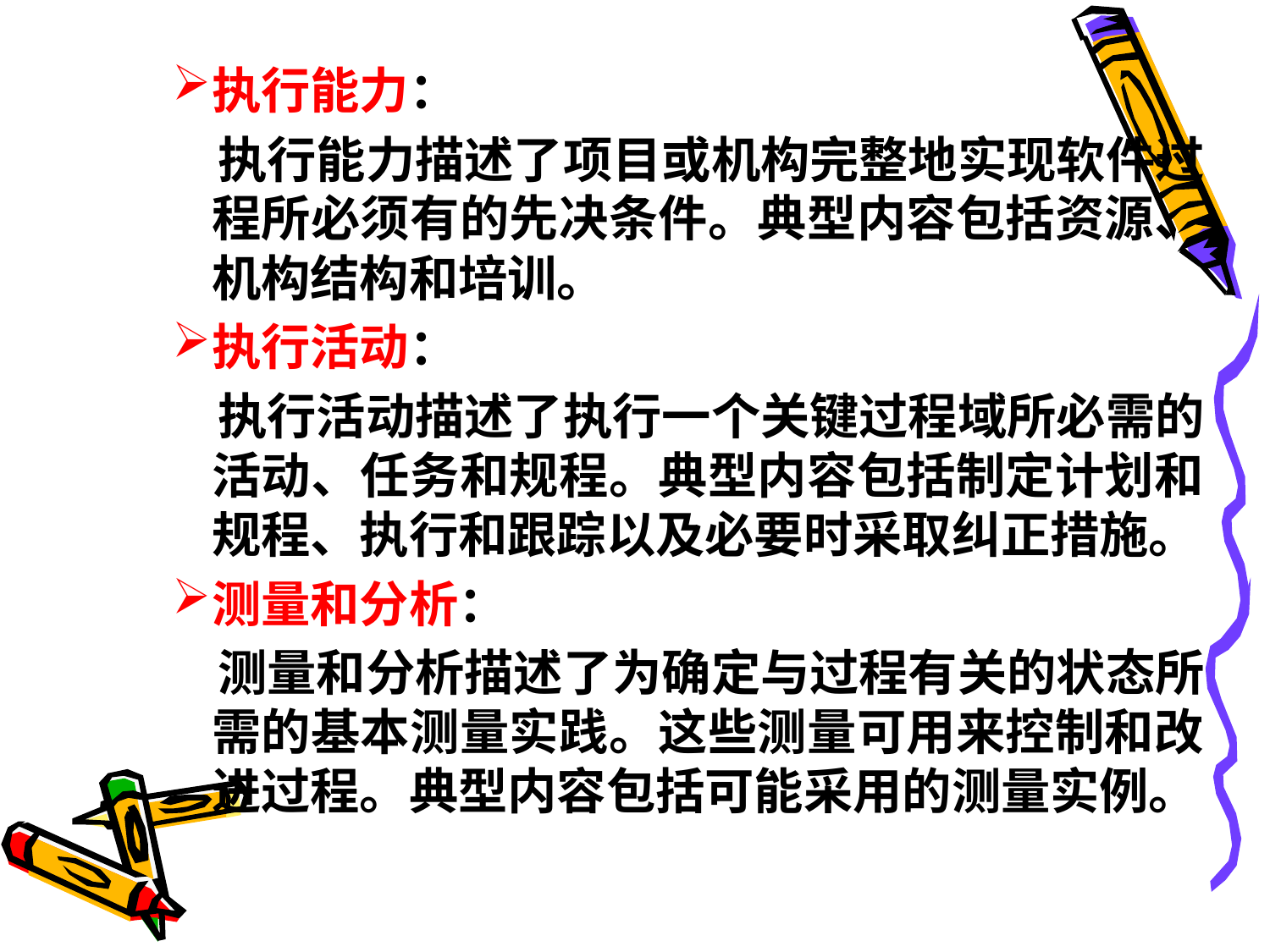

执行能力：
   执行能力描述了项目或机构完整地实现软件过程所必须有的先决条件。典型内容包括资源、机构结构和培训。
执行活动：
   执行活动描述了执行一个关键过程域所必需的活动、任务和规程。典型内容包括制定计划和规程、执行和跟踪以及必要时采取纠正措施。
测量和分析：
   测量和分析描述了为确定与过程有关的状态所需的基本测量实践。这些测量可用来控制和改进过程。典型内容包括可能采用的测量实例。